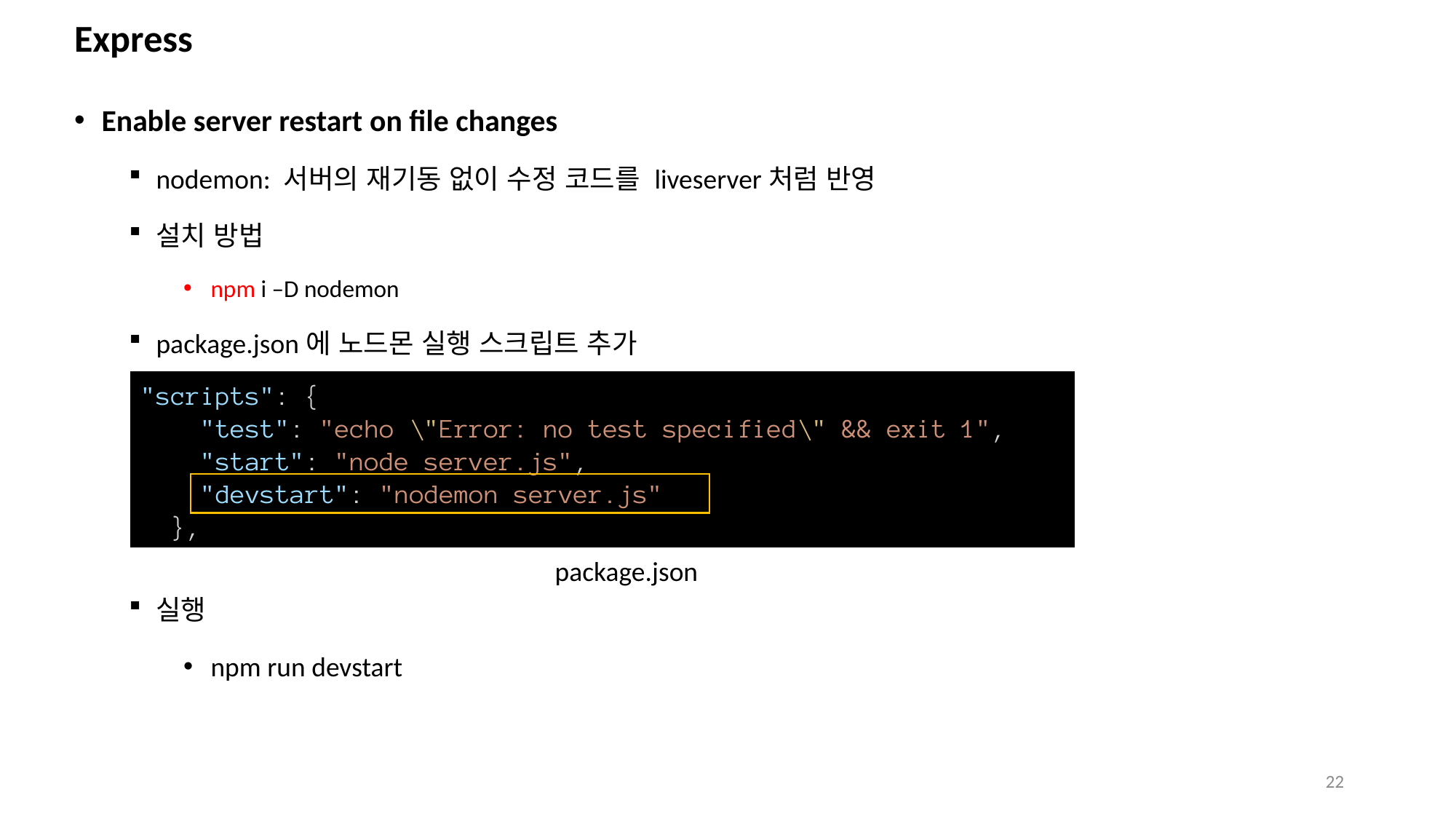

# Express
Enable server restart on file changes
nodemon: 서버의 재기동 없이 수정 코드를 liveserver처럼 반영
설치 방법
npm i –D nodemon
package.json에 노드몬 실행 스크립트 추가

실행
npm run devstart

"scripts": {
    "test": "echo \"Error: no test specified\" && exit 1",
    "start": "node server.js",
    "devstart": "nodemon server.js"
  },

package.json
22